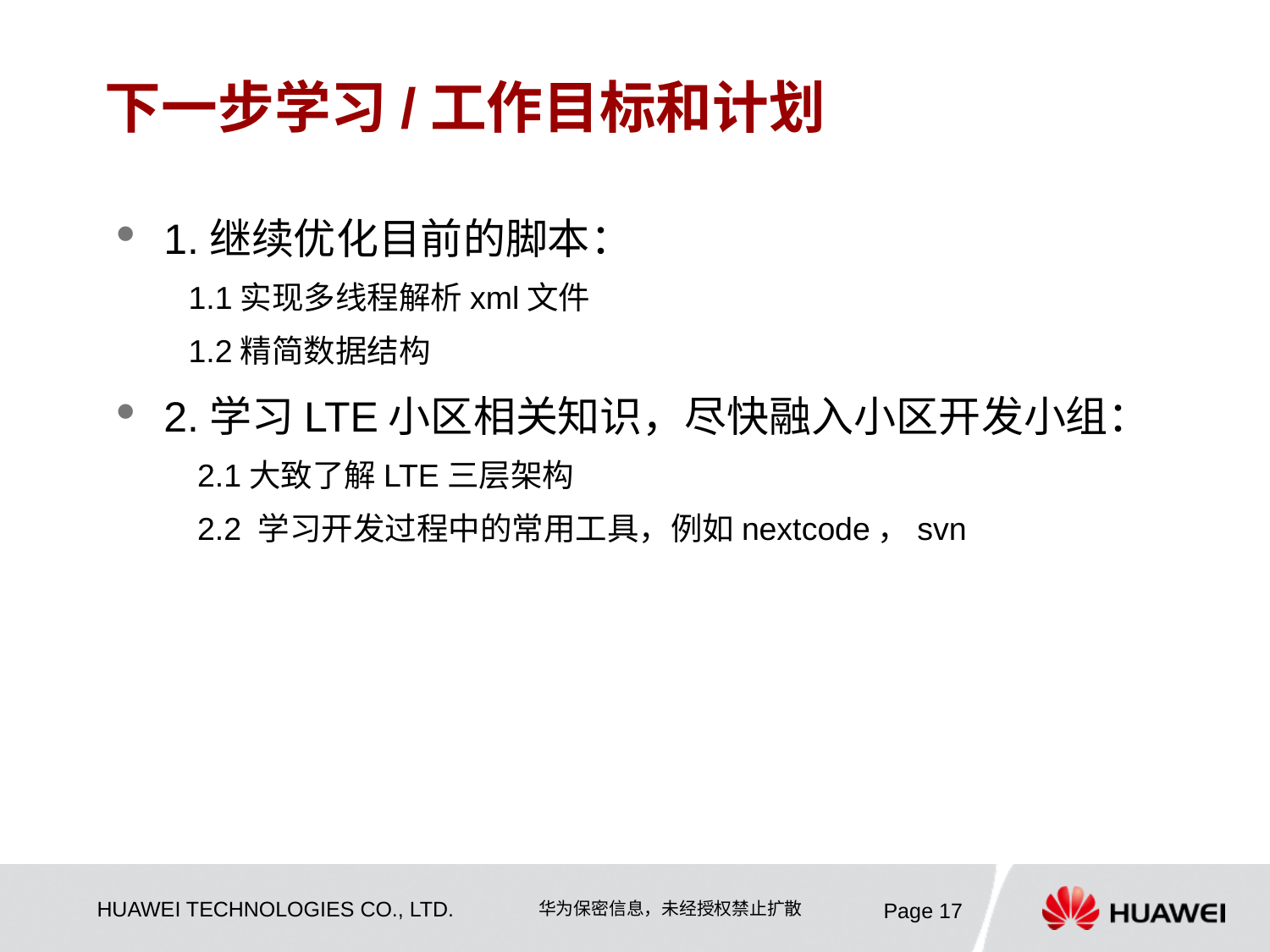

# 下一步学习/工作目标和计划
1.继续优化目前的脚本：
 1.1实现多线程解析xml文件
 1.2精简数据结构
2.学习LTE小区相关知识，尽快融入小区开发小组：
  2.1大致了解LTE三层架构
  2.2 学习开发过程中的常用工具，例如nextcode，svn